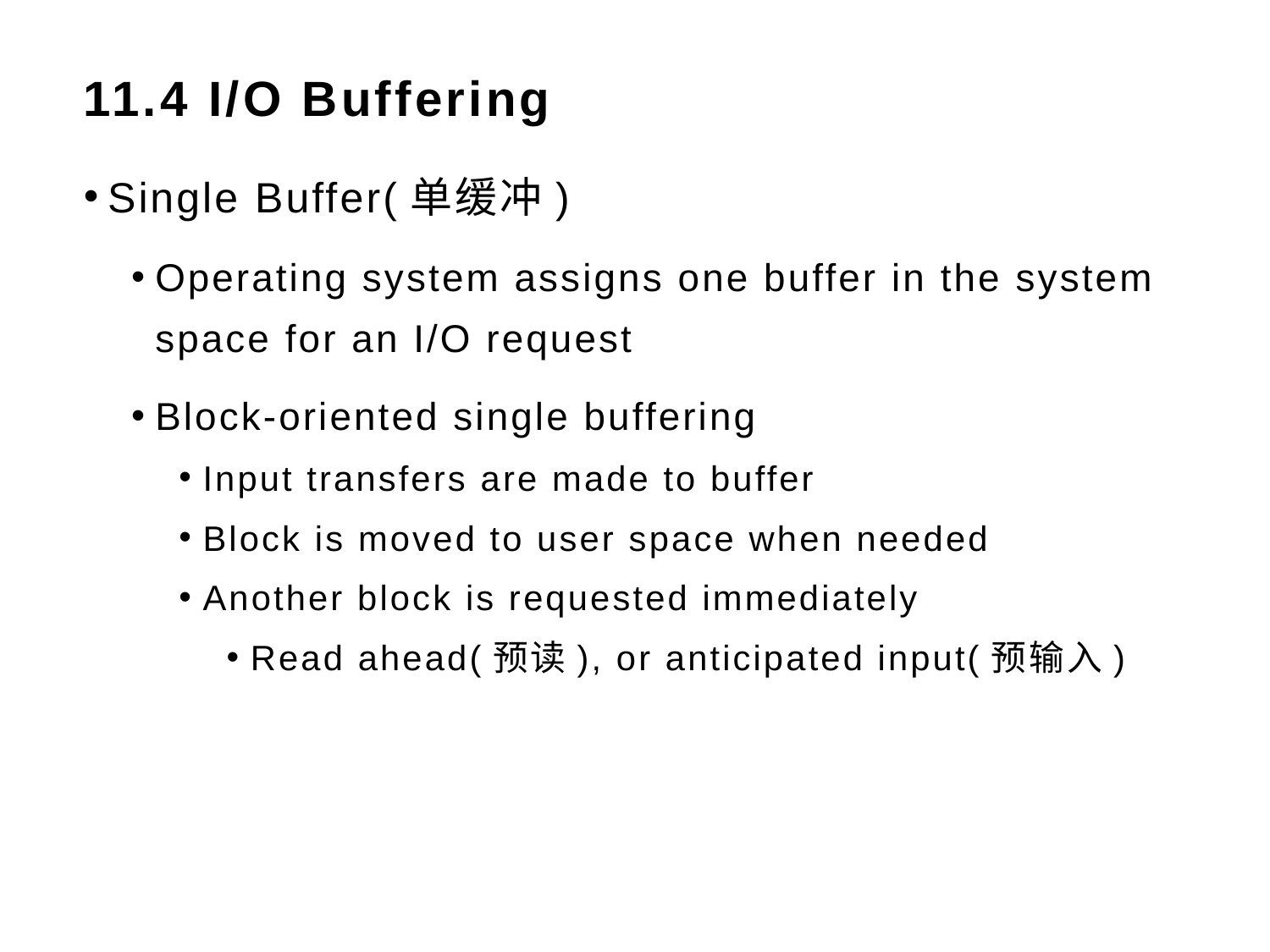

# 11.4 I/O Buffering
Single Buffer(单缓冲)
Operating system assigns one buffer in the system space for an I/O request
Block-oriented single buffering
Input transfers are made to buffer
Block is moved to user space when needed
Another block is requested immediately
Read ahead(预读), or anticipated input(预输入)